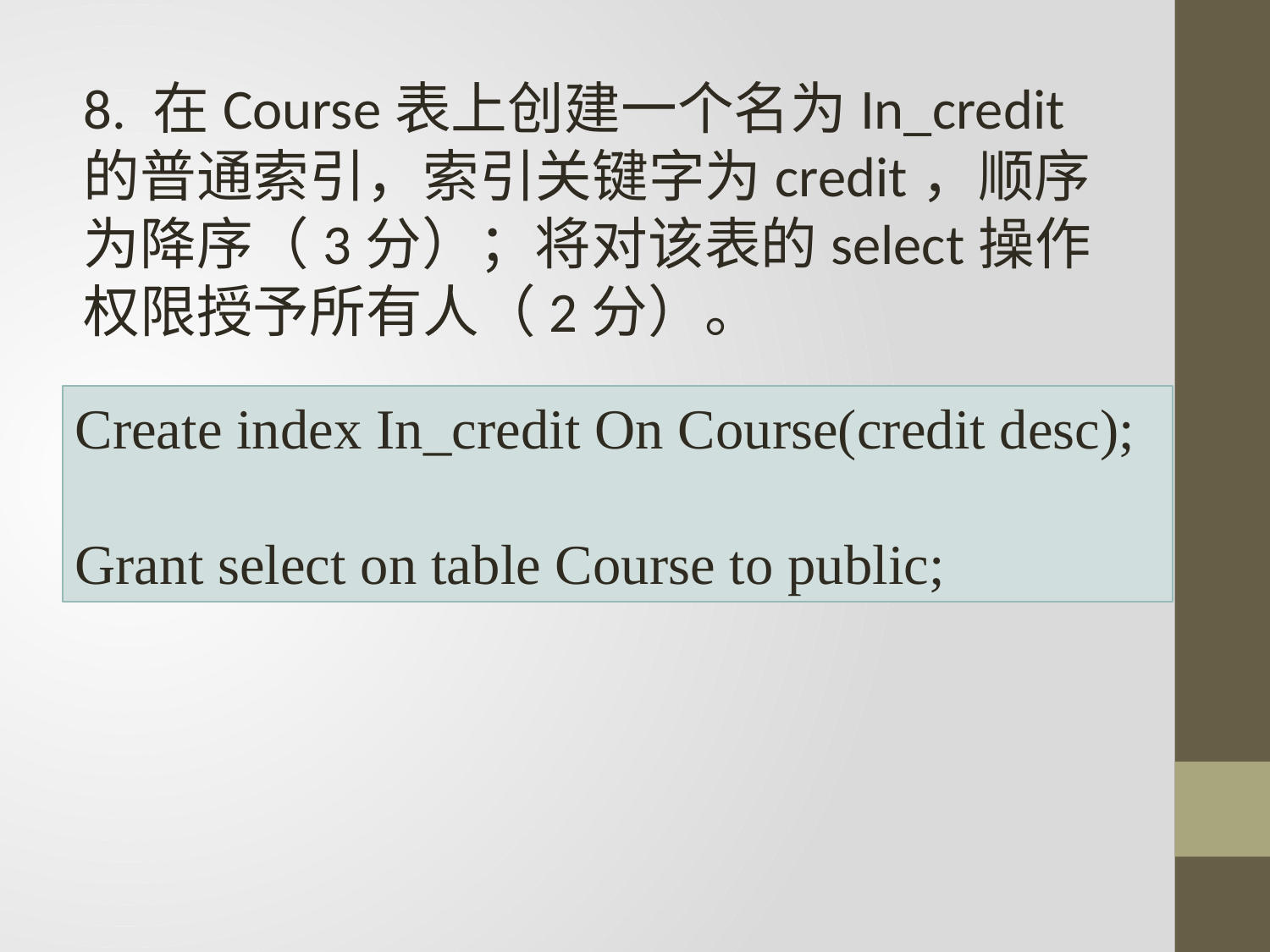

8. 在Course表上创建一个名为In_credit的普通索引，索引关键字为credit，顺序为降序（3分）；将对该表的select操作权限授予所有人（2分）。
Create index In_credit On Course(credit desc);

Grant select on table Course to public;